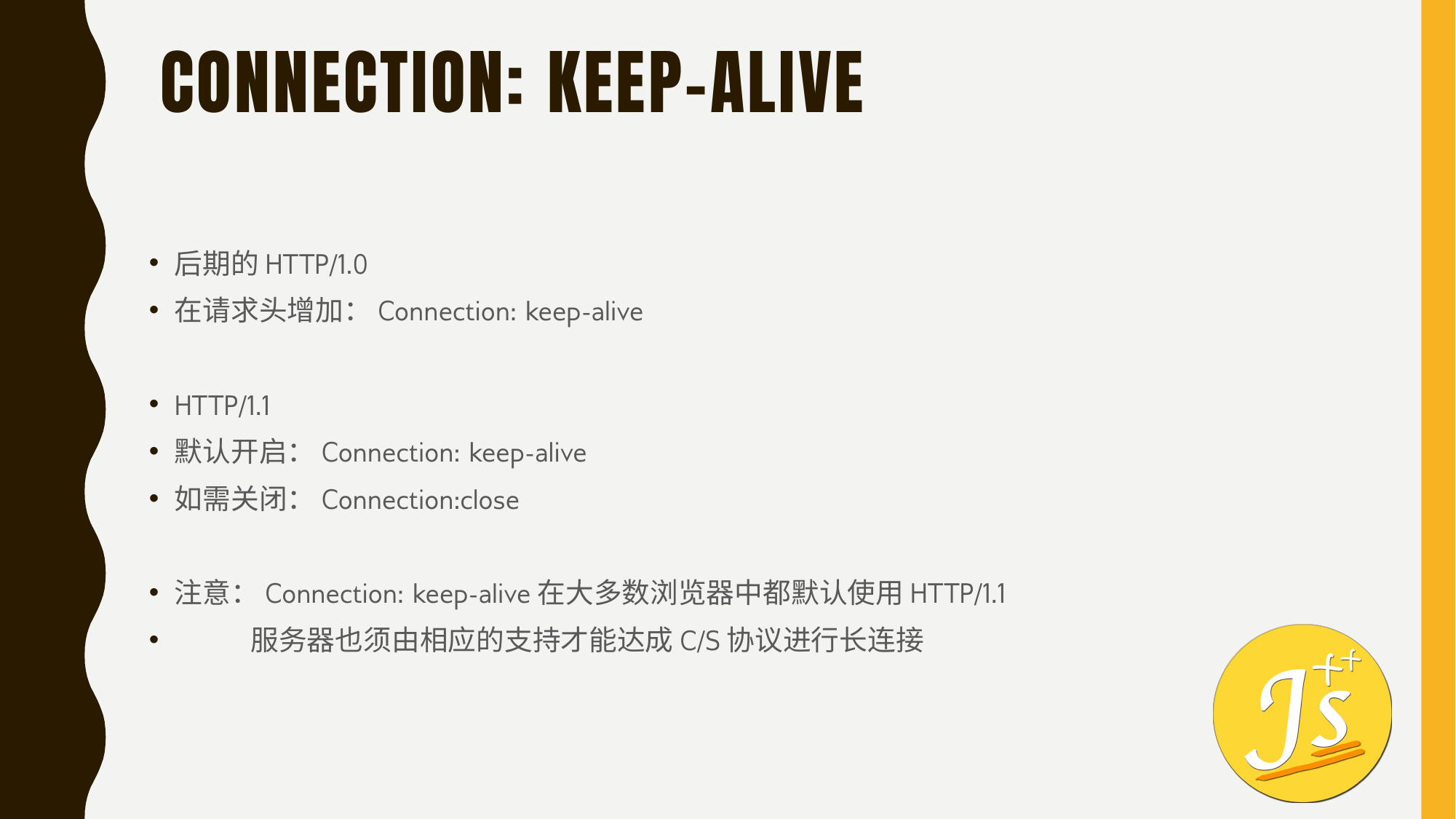

# Connection: keep-alive
后期的HTTP/1.0
在请求头增加：Connection: keep-alive

HTTP/1.1
默认开启：Connection: keep-alive
如需关闭：Connection:close

注意：Connection: keep-alive在大多数浏览器中都默认使用HTTP/1.1
           服务器也须由相应的支持才能达成C/S协议进行长连接